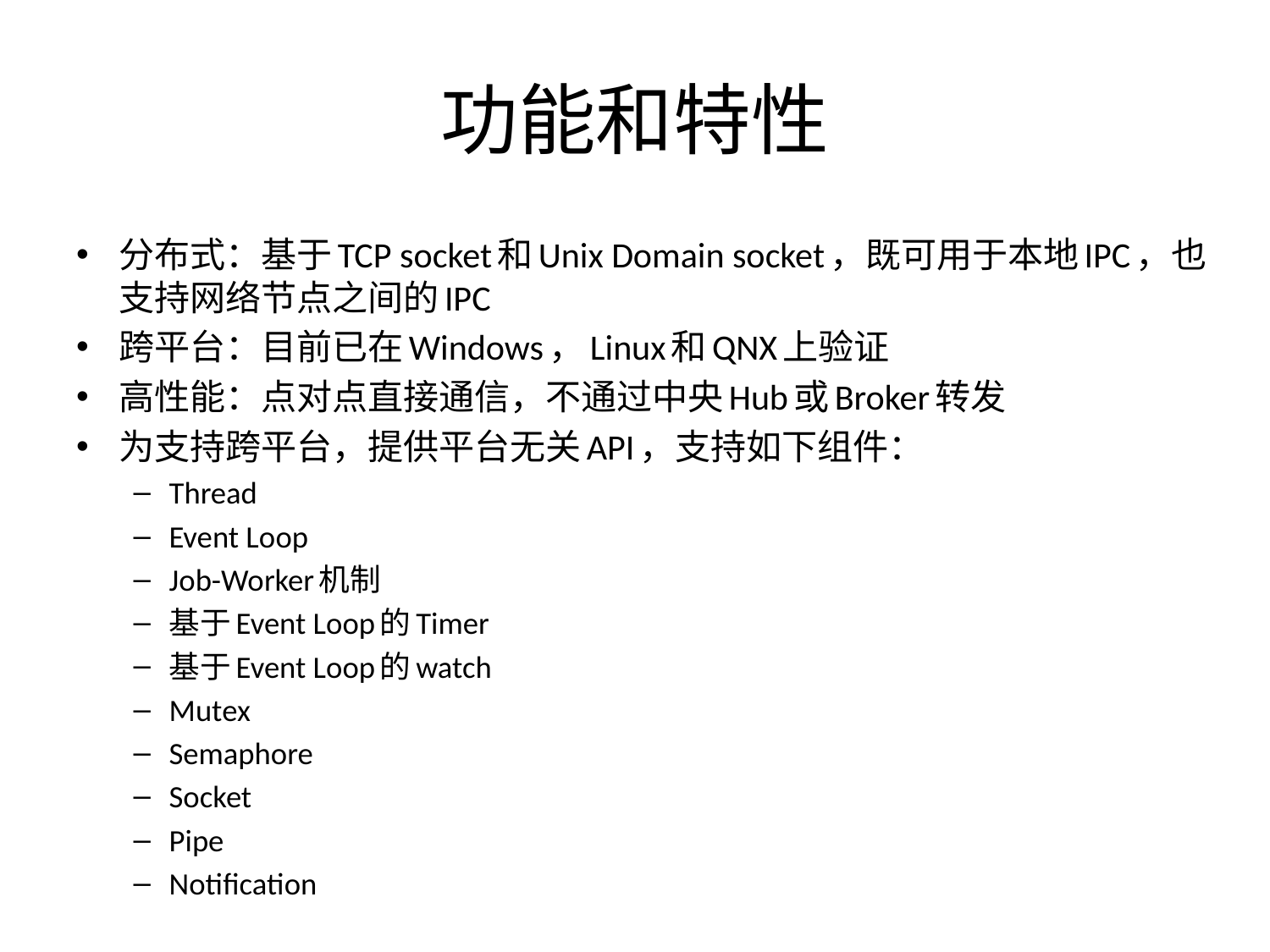

# 功能和特性
分布式：基于TCP socket和Unix Domain socket，既可用于本地IPC，也支持网络节点之间的IPC
跨平台：目前已在Windows，Linux和QNX上验证
高性能：点对点直接通信，不通过中央Hub或Broker转发
为支持跨平台，提供平台无关API，支持如下组件：
Thread
Event Loop
Job-Worker机制
基于Event Loop的Timer
基于Event Loop的watch
Mutex
Semaphore
Socket
Pipe
Notification